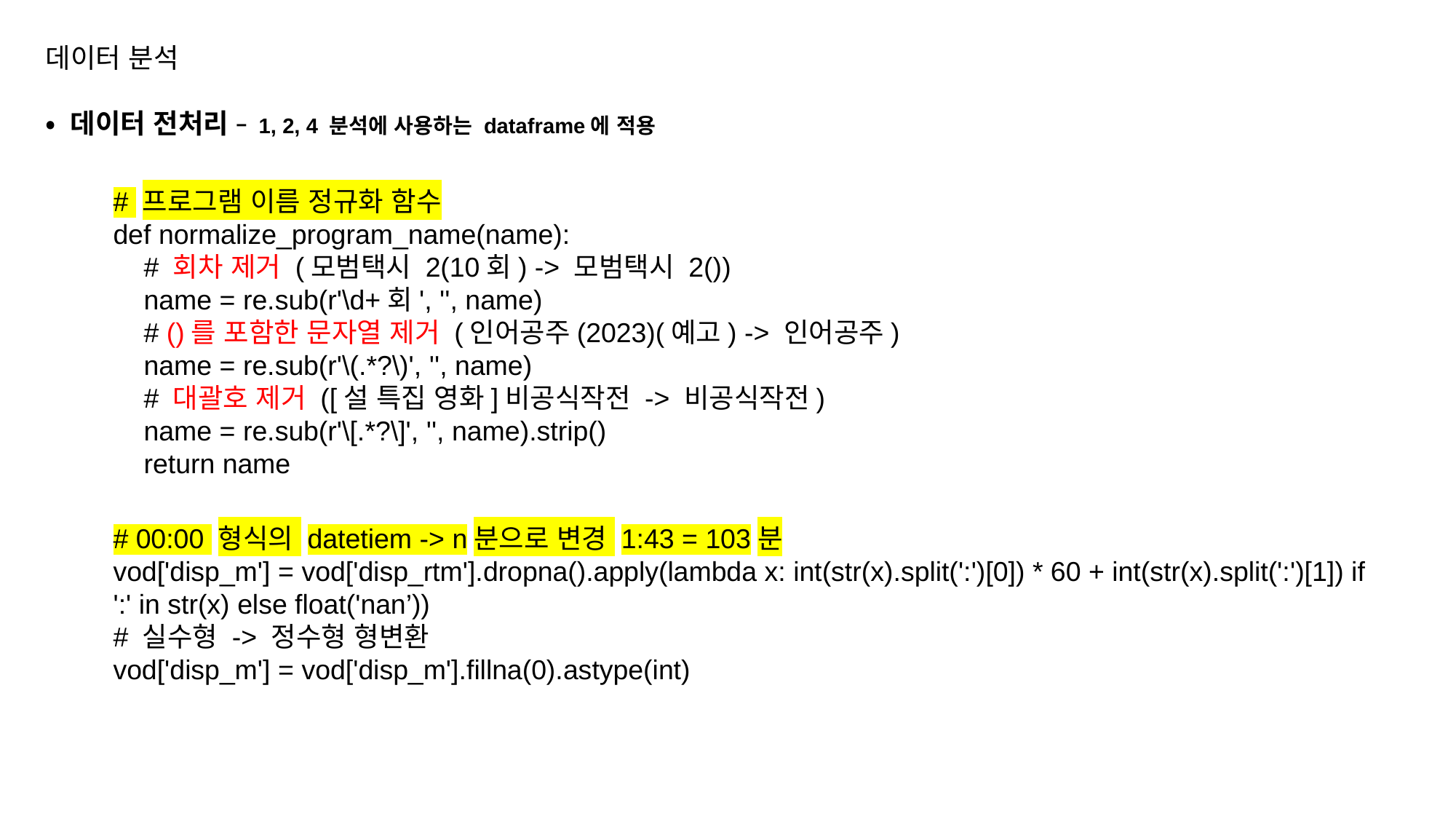

데이터 분석

• 데이터 전처리 – 1, 2, 4 분석에 사용하는 dataframe에 적용

# 프로그램 이름 정규화 함수
def normalize_program_name(name):
    # 회차 제거 (모범택시 2(10회) -> 모범택시 2())
    name = re.sub(r'\d+회', '', name)
    # ()를 포함한 문자열 제거 (인어공주(2023)(예고) -> 인어공주)
    name = re.sub(r'\(.*?\)', '', name)
    # 대괄호 제거 ([설 특집 영화]비공식작전 -> 비공식작전)
    name = re.sub(r'\[.*?\]', '', name).strip()
    return name
# 00:00 형식의 datetiem -> n분으로 변경 1:43 = 103분
vod['disp_m'] = vod['disp_rtm'].dropna().apply(lambda x: int(str(x).split(':')[0]) * 60 + int(str(x).split(':')[1]) if ':' in str(x) else float('nan’))
# 실수형 -> 정수형 형변환
vod['disp_m'] = vod['disp_m'].fillna(0).astype(int)